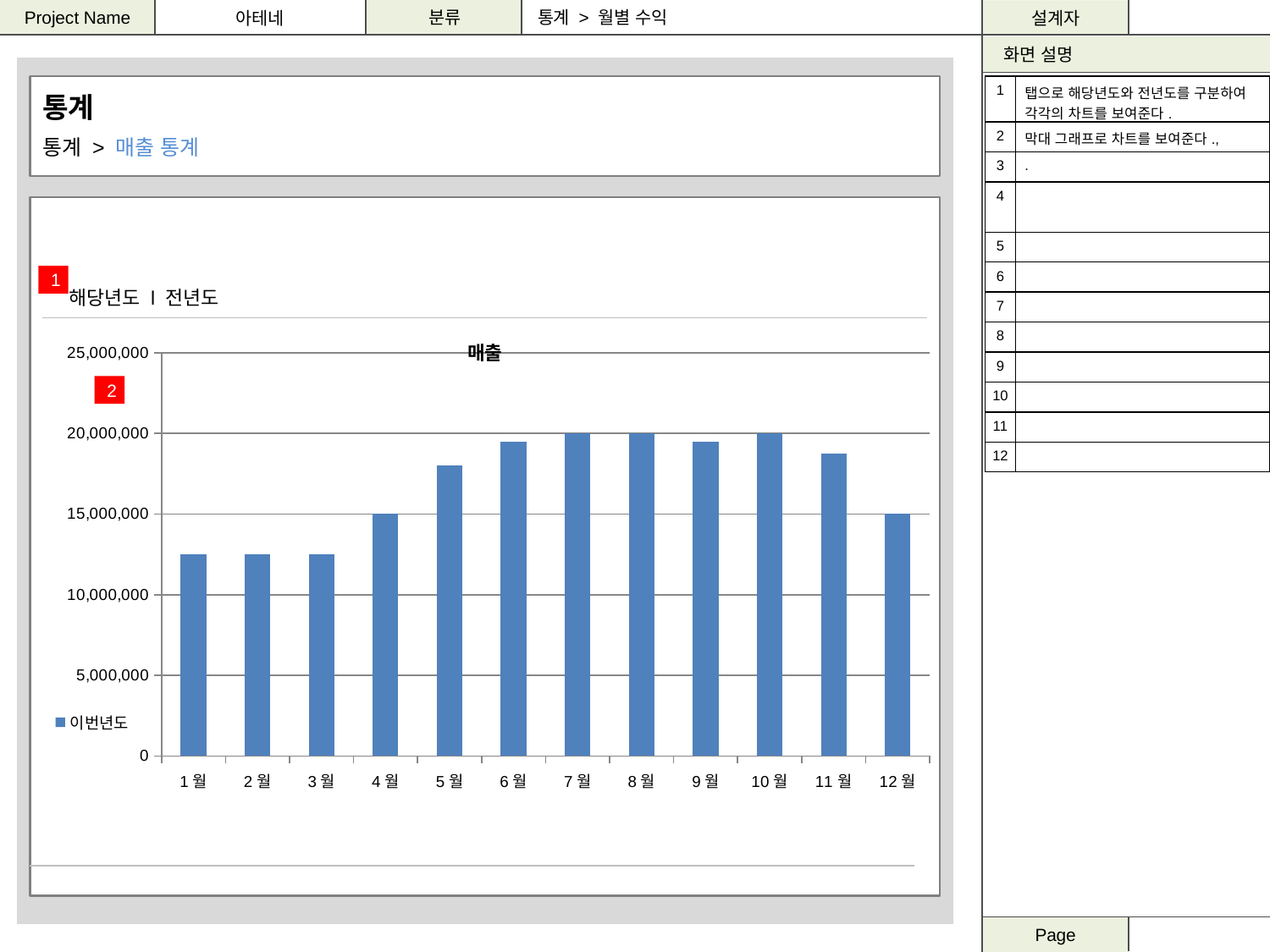

통계 > 월별 수익

통계
통계 > 매출 통계
| 1 | 탭으로 해당년도와 전년도를 구분하여 각각의 차트를 보여준다. |
| --- | --- |
| 2 | 막대 그래프로 차트를 보여준다., |
| 3 | . |
| 4 |  |
| 5 |  |
| 6 |  |
| 7 |  |
| 8 |  |
| 9 |  |
| 10 |  |
| 11 |  |
| 12 |  |

1
해당년도 l 전년도

### Chart: 매출

| Category | 이번년도 |
|---|---|
| 1월 | 12500000.0 |
| 2월 | 12500000.0 |
| 3월 | 12500000.0 |
| 4월 | 15000000.0 |
| 5월 | 18000000.0 |
| 6월 | 19500000.0 |
| 7월 | 20000000.0 |
| 8월 | 20000000.0 |
| 9월 | 19500000.0 |
| 10월 | 20000000.0 |
| 11월 | 18750000.0 |
| 12월 | 15000000.0 |
2